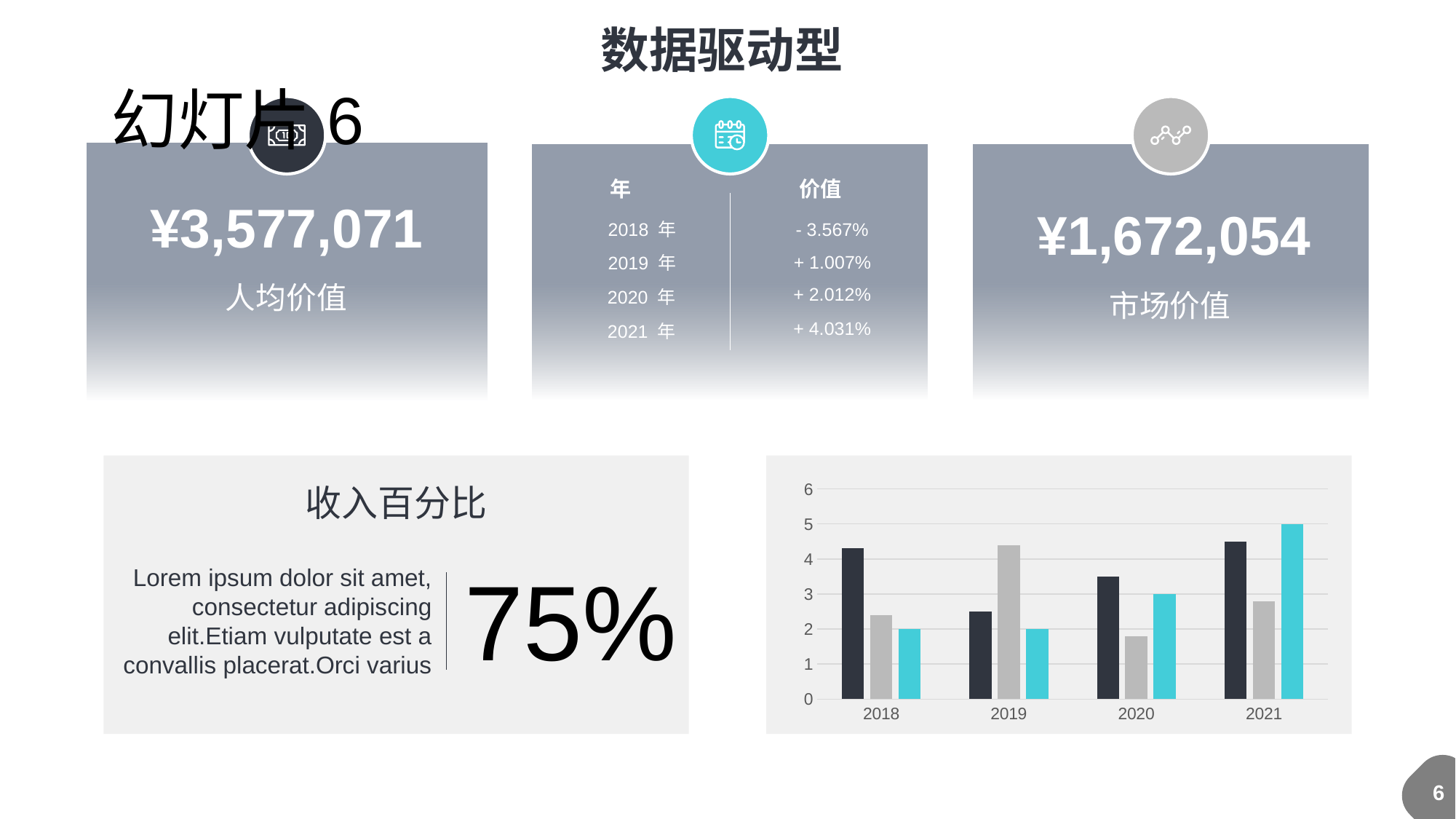

数据驱动型
# 幻灯片6

¥3,577,071
人均价值

年
2018 年
2019 年
2020 年
2021 年
价值
- 3.567%
+ 1.007%
+ 2.012%
+ 4.031%

¥1,672,054
市场价值

收入百分比
75%
Lorem ipsum dolor sit amet, consectetur adipiscing elit.Etiam vulputate est a convallis placerat.Orci varius

### Chart

| Category | 系列 1 | 系列 2 | 系列 3 |
|---|---|---|---|
| 2018 | 4.3 | 2.4 | 2.0 |
| 2019 | 2.5 | 4.4 | 2.0 |
| 2020 | 3.5 | 1.8 | 3.0 |
| 2021 | 4.5 | 2.8 | 5.0 |
6